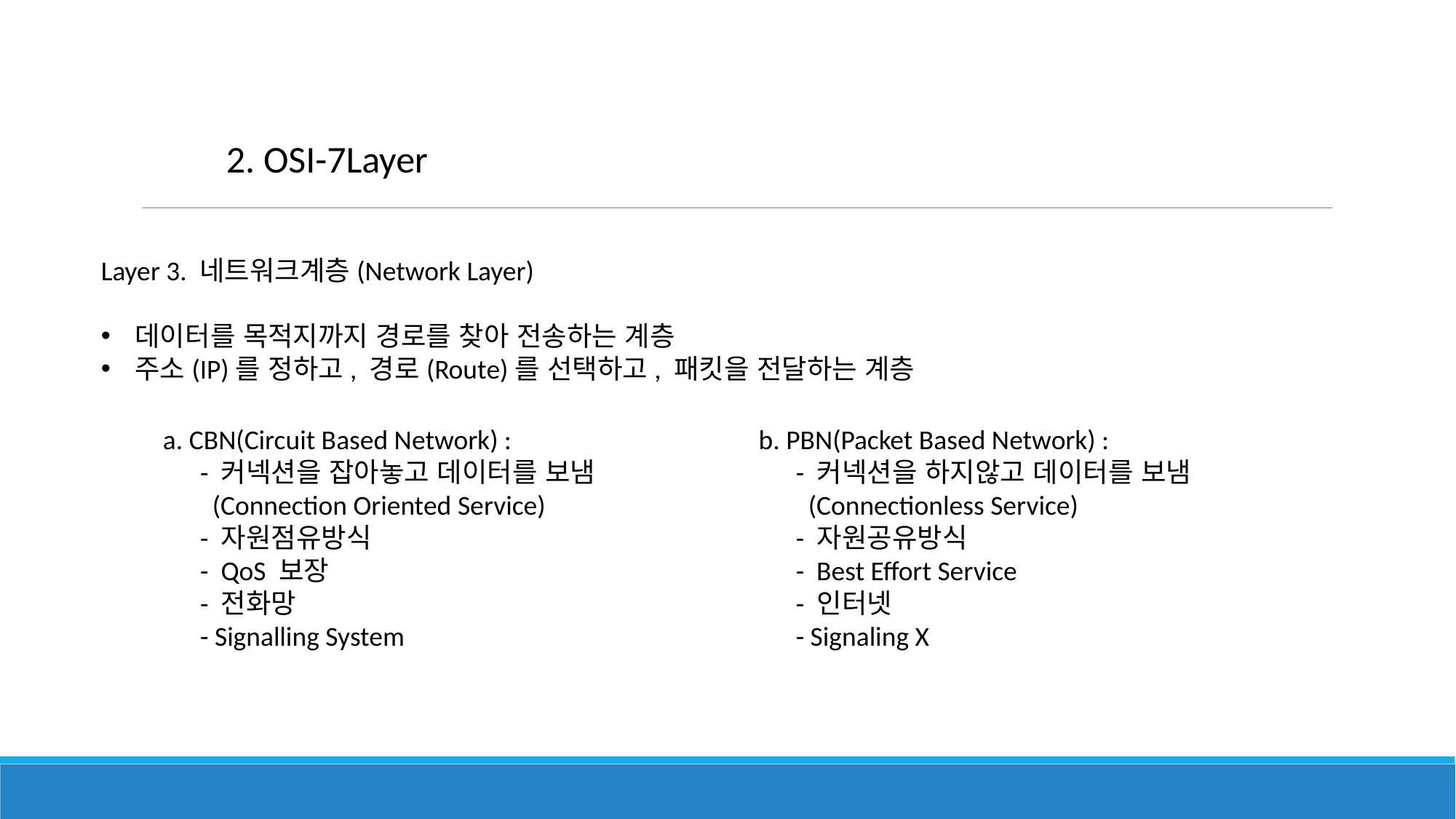

2. OSI-7Layer
Layer 3. 네트워크계층(Network Layer)

데이터를 목적지까지 경로를 찾아 전송하는 계층
주소(IP)를 정하고, 경로(Route)를 선택하고, 패킷을 전달하는 계층
a. CBN(Circuit Based Network) :
      - 커넥션을 잡아놓고 데이터를 보냄
        (Connection Oriented Service)
      - 자원점유방식
      -  QoS 보장
      - 전화망
      - Signalling System
b. PBN(Packet Based Network) :
      - 커넥션을 하지않고 데이터를 보냄
        (Connectionless Service)
      - 자원공유방식
      -  Best Effort Service
      - 인터넷
      - Signaling X